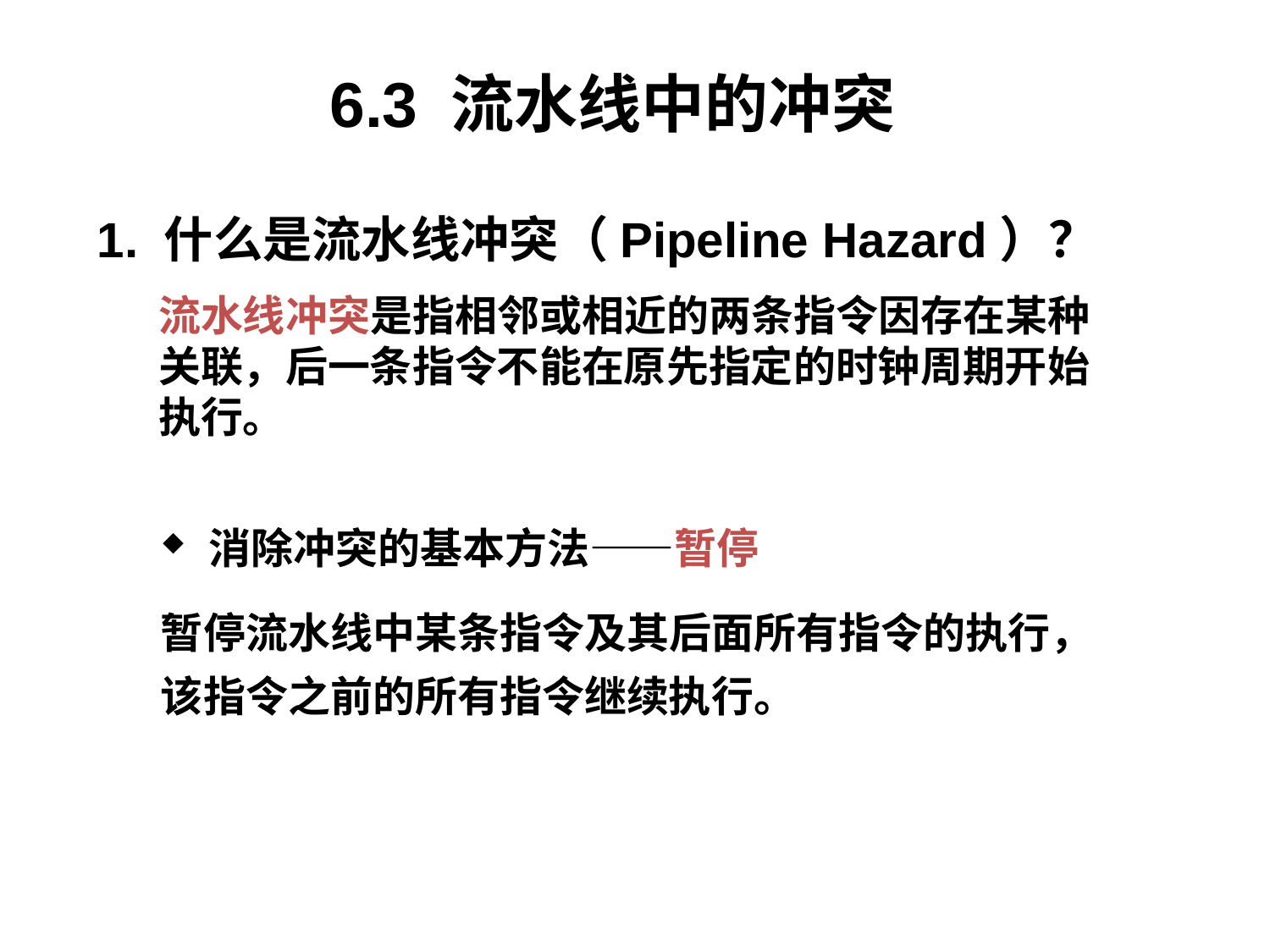

6.3 流水线中的冲突
1. 什么是流水线冲突（Pipeline Hazard）？
流水线冲突是指相邻或相近的两条指令因存在某种关联，后一条指令不能在原先指定的时钟周期开始执行。

消除冲突的基本方法——暂停
暂停流水线中某条指令及其后面所有指令的执行，
该指令之前的所有指令继续执行。